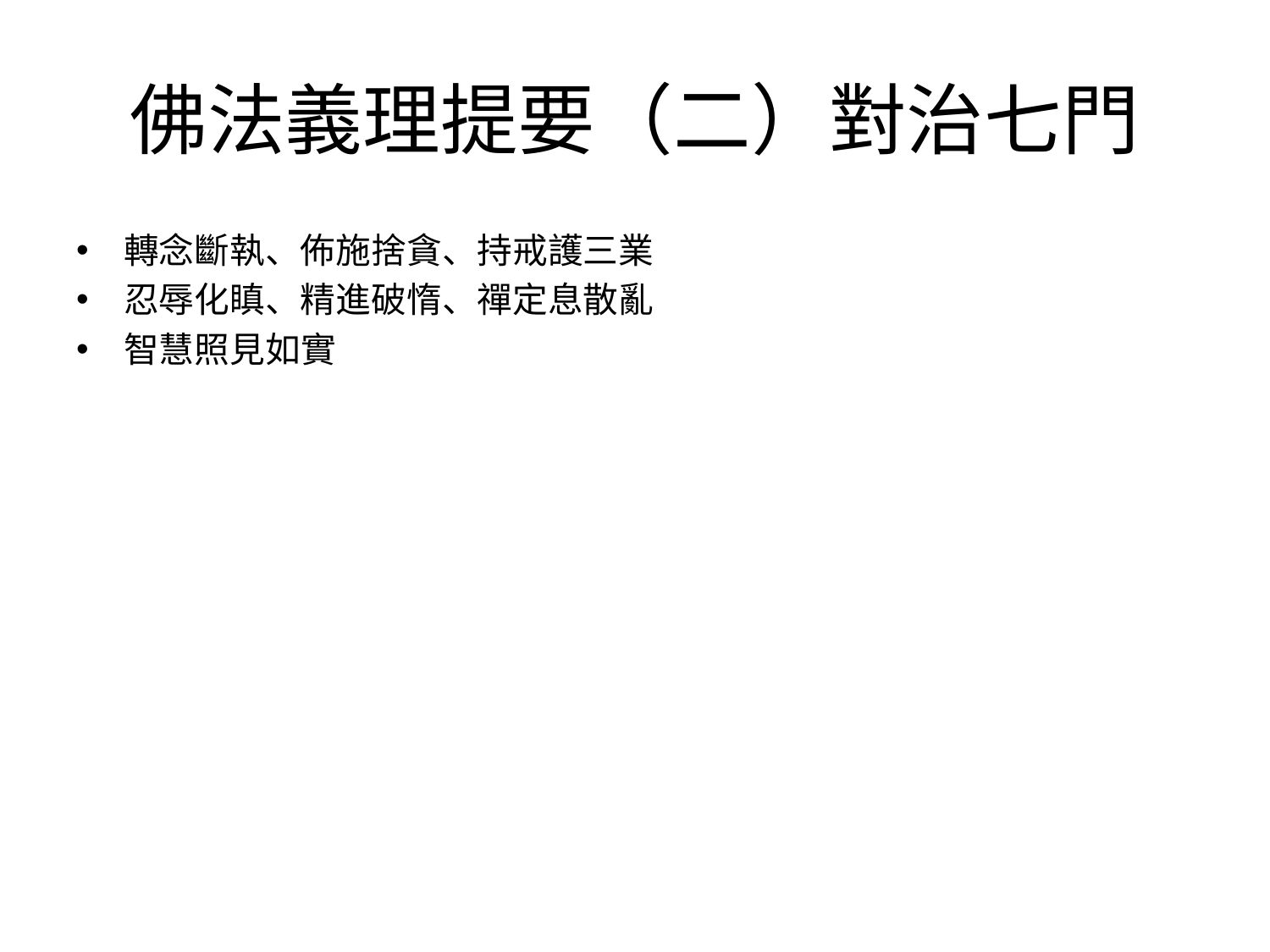

# 佛法義理提要（二）對治七門
轉念斷執、佈施捨貪、持戒護三業
忍辱化瞋、精進破惰、禪定息散亂
智慧照見如實